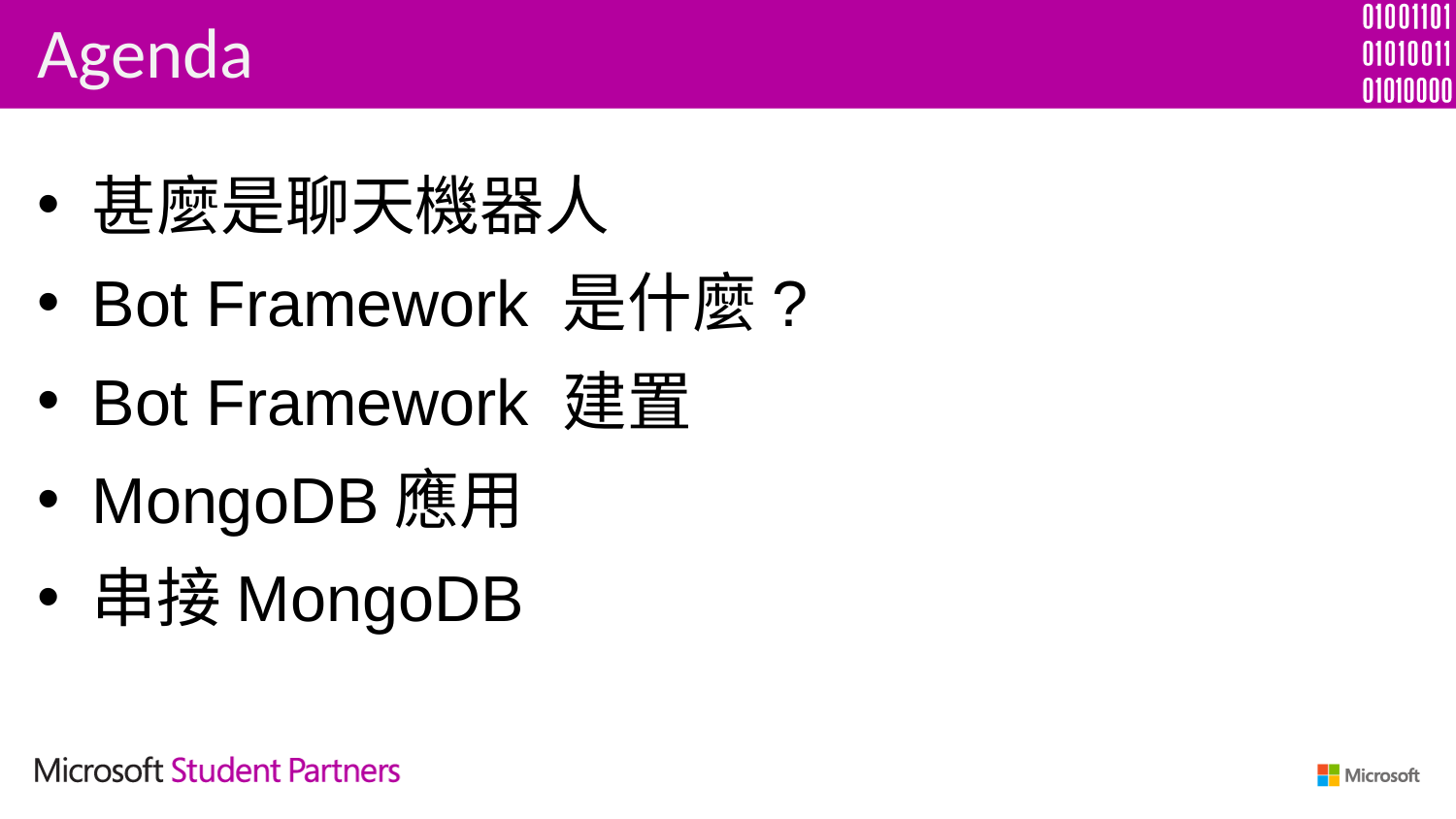

# Agenda
甚麼是聊天機器人
Bot Framework 是什麼?
Bot Framework 建置
MongoDB應用
串接MongoDB